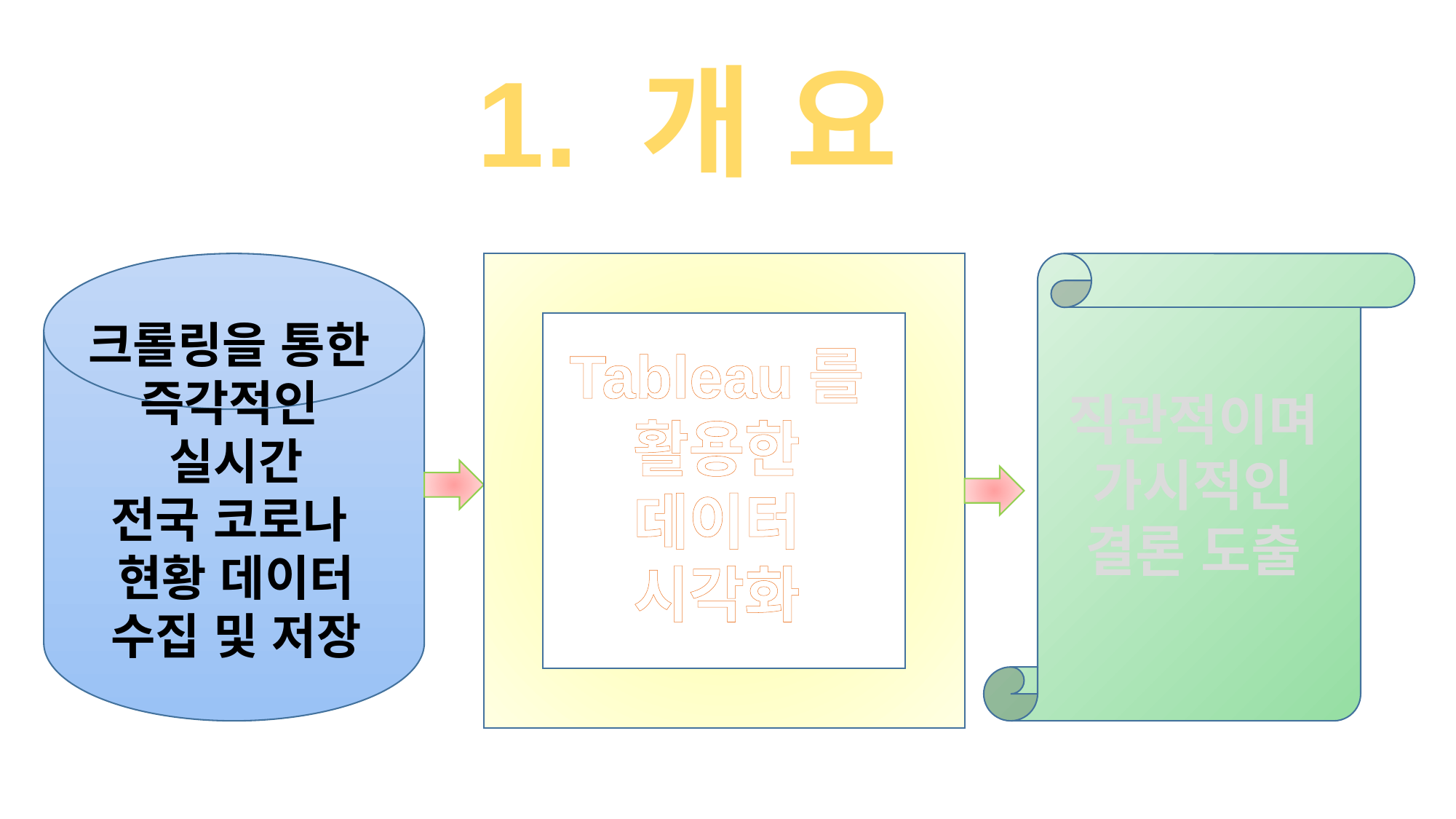

1. 개 요

Tableau를
활용한
데이터
시각화

직관적이며
가시적인
결론 도출

크롤링을 통한
즉각적인
실시간
전국 코로나
현황 데이터
수집 및 저장